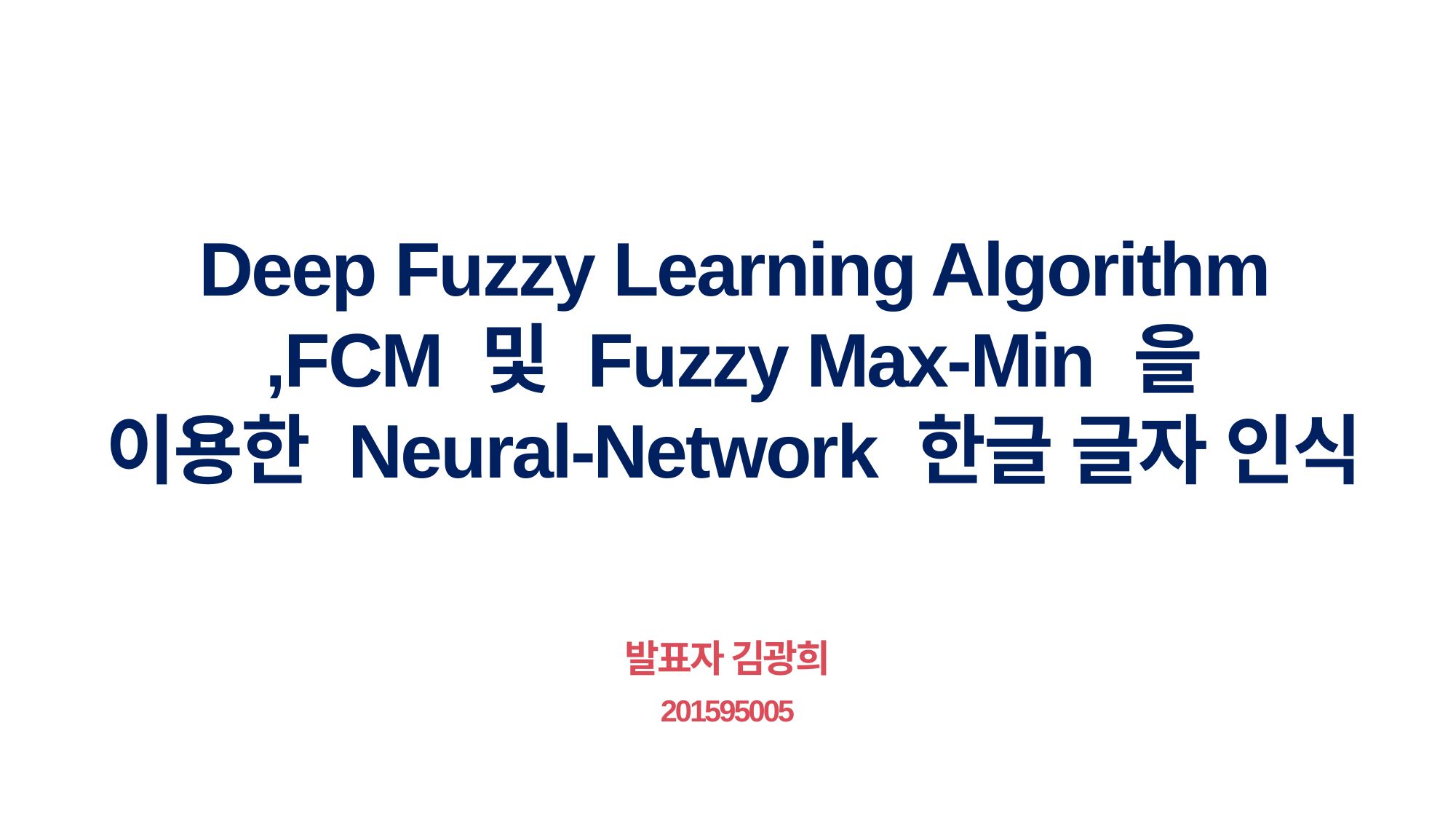

Deep Fuzzy Learning Algorithm
,FCM 및 Fuzzy Max-Min 을
이용한 Neural-Network 한글 글자 인식
발표자 김광희
201595005